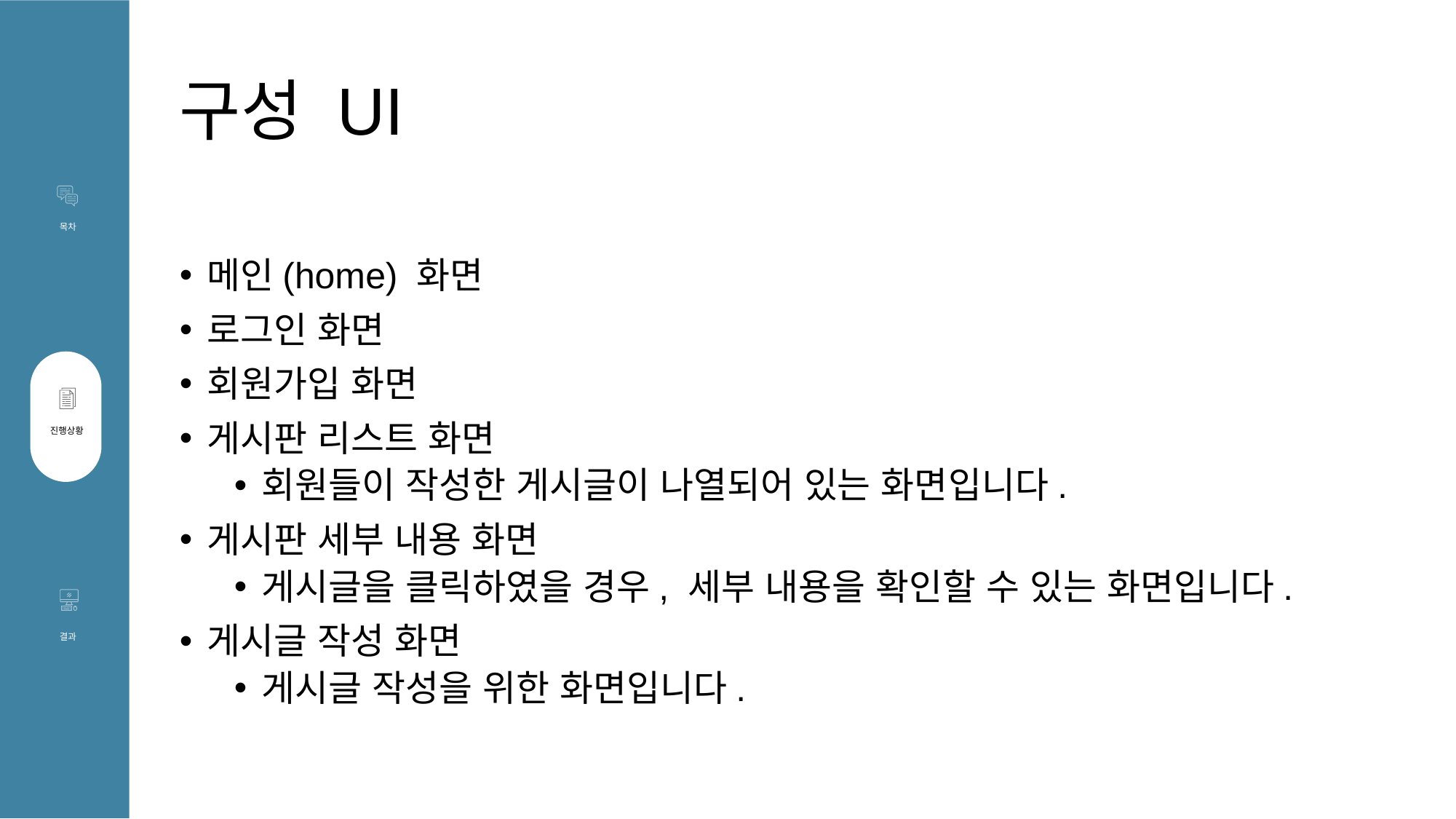

# 구성 UI
메인(home) 화면
로그인 화면
회원가입 화면
게시판 리스트 화면
회원들이 작성한 게시글이 나열되어 있는 화면입니다.
게시판 세부 내용 화면
게시글을 클릭하였을 경우, 세부 내용을 확인할 수 있는 화면입니다.
게시글 작성 화면
게시글 작성을 위한 화면입니다.